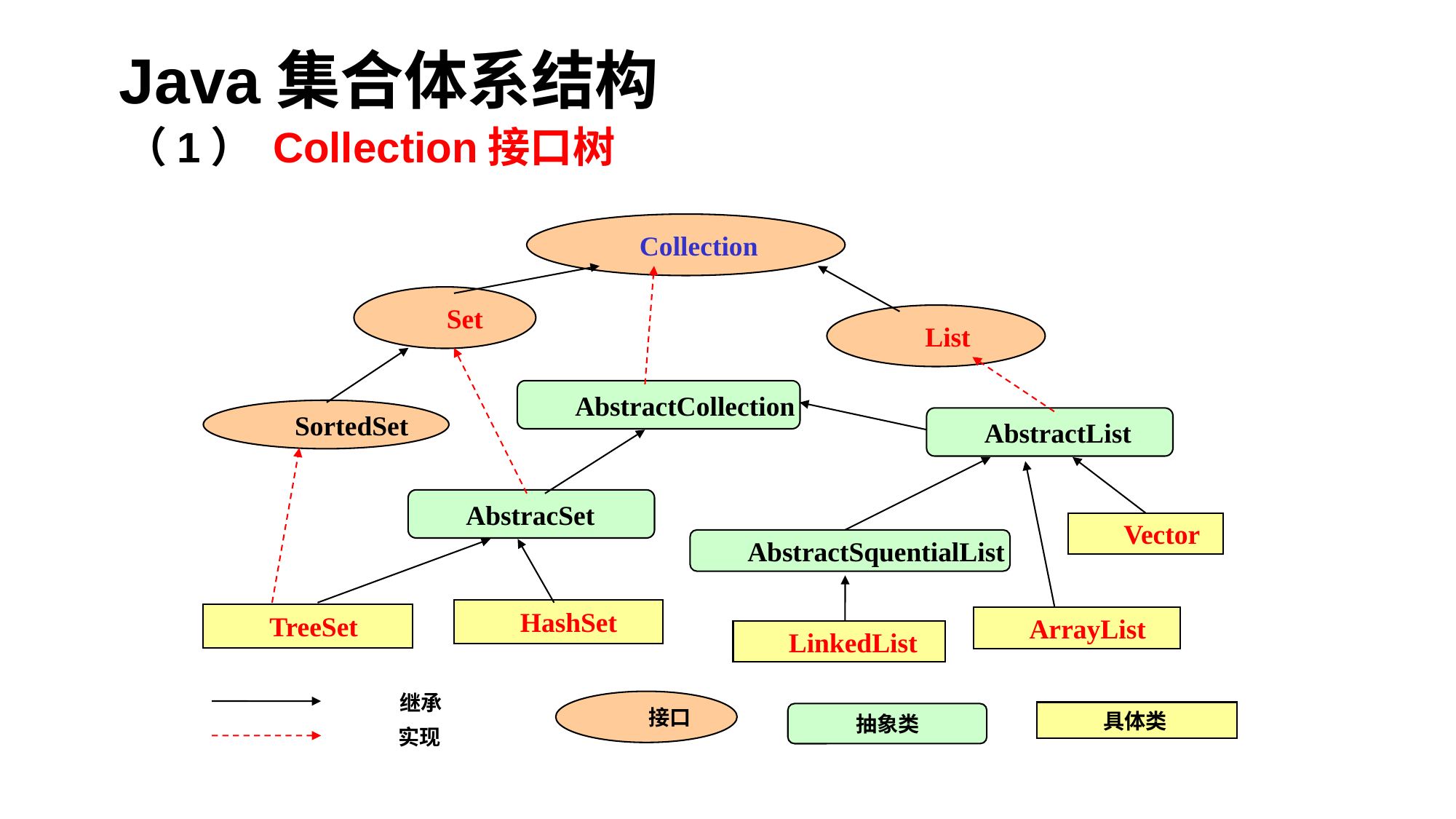

# Java集合体系结构
（1） Collection接口树
Collection

Set
List

AbstractCollection
SortedSet

AbstractList

AbstracSet
Vector
AbstractSquentialList

HashSet
TreeSet
ArrayList
LinkedList
继承
接口

具体类
抽象类
实现